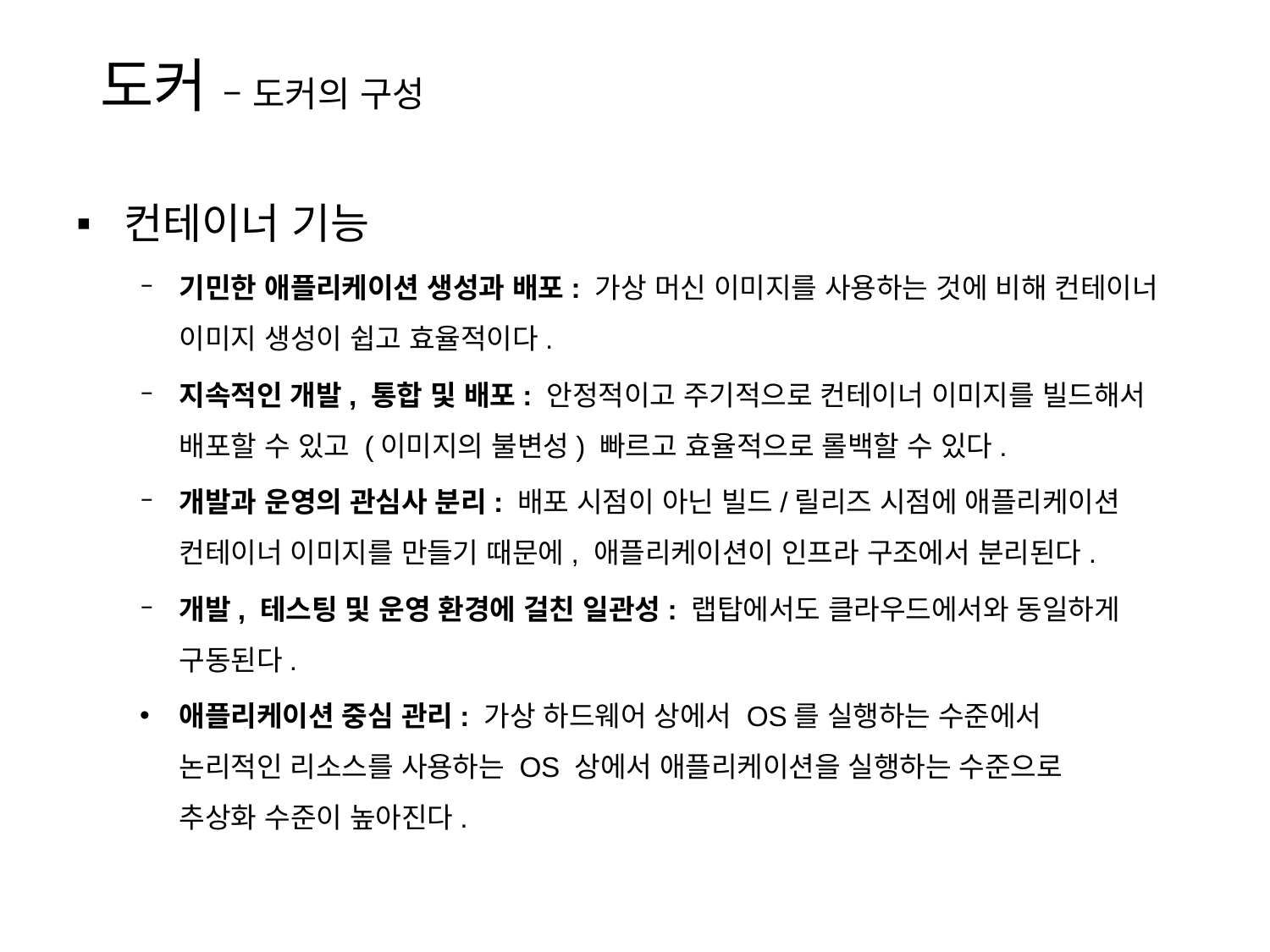

# 도커 – 도커의 구성
컨테이너 기능
기민한 애플리케이션 생성과 배포: 가상 머신 이미지를 사용하는 것에 비해 컨테이너 이미지 생성이 쉽고 효율적이다.
지속적인 개발, 통합 및 배포: 안정적이고 주기적으로 컨테이너 이미지를 빌드해서 배포할 수 있고 (이미지의 불변성) 빠르고 효율적으로 롤백할 수 있다.
개발과 운영의 관심사 분리: 배포 시점이 아닌 빌드/릴리즈 시점에 애플리케이션 컨테이너 이미지를 만들기 때문에, 애플리케이션이 인프라 구조에서 분리된다.
개발, 테스팅 및 운영 환경에 걸친 일관성: 랩탑에서도 클라우드에서와 동일하게 구동된다.
애플리케이션 중심 관리: 가상 하드웨어 상에서 OS를 실행하는 수준에서
논리적인 리소스를 사용하는 OS 상에서 애플리케이션을 실행하는 수준으로
추상화 수준이 높아진다.